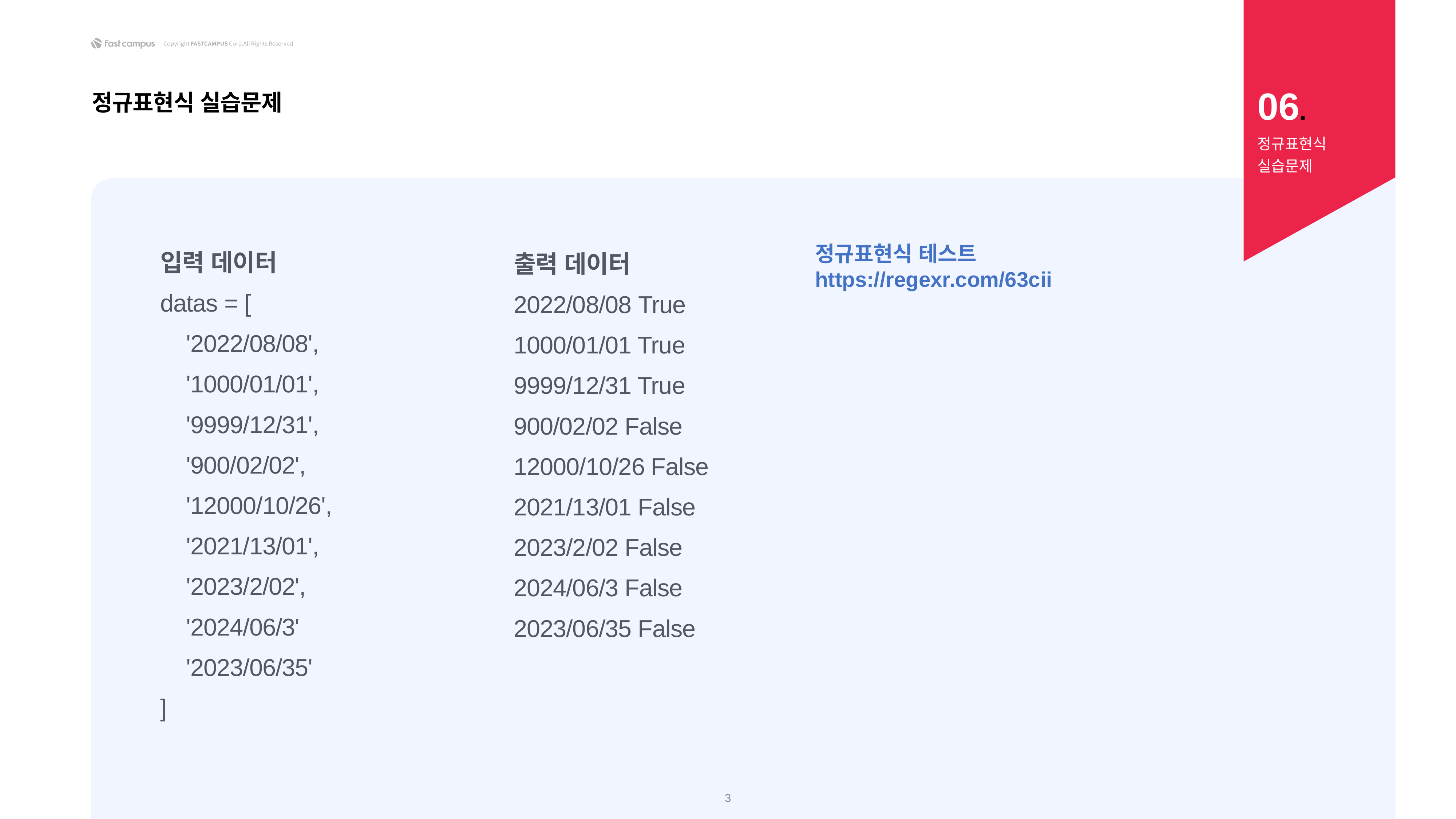

06.
정규표현식 실습문제
정규표현식
실습문제
입력 데이터
datas = [
    '2022/08/08',
    '1000/01/01',
    '9999/12/31',
    '900/02/02',
    '12000/10/26',
    '2021/13/01',
    '2023/2/02',
    '2024/06/3'
    '2023/06/35'
]
출력 데이터
2022/08/08 True
1000/01/01 True
9999/12/31 True
900/02/02 False
12000/10/26 False
2021/13/01 False
2023/2/02 False
2024/06/3 False
2023/06/35 False

정규표현식 테스트
https://regexr.com/63cii
3